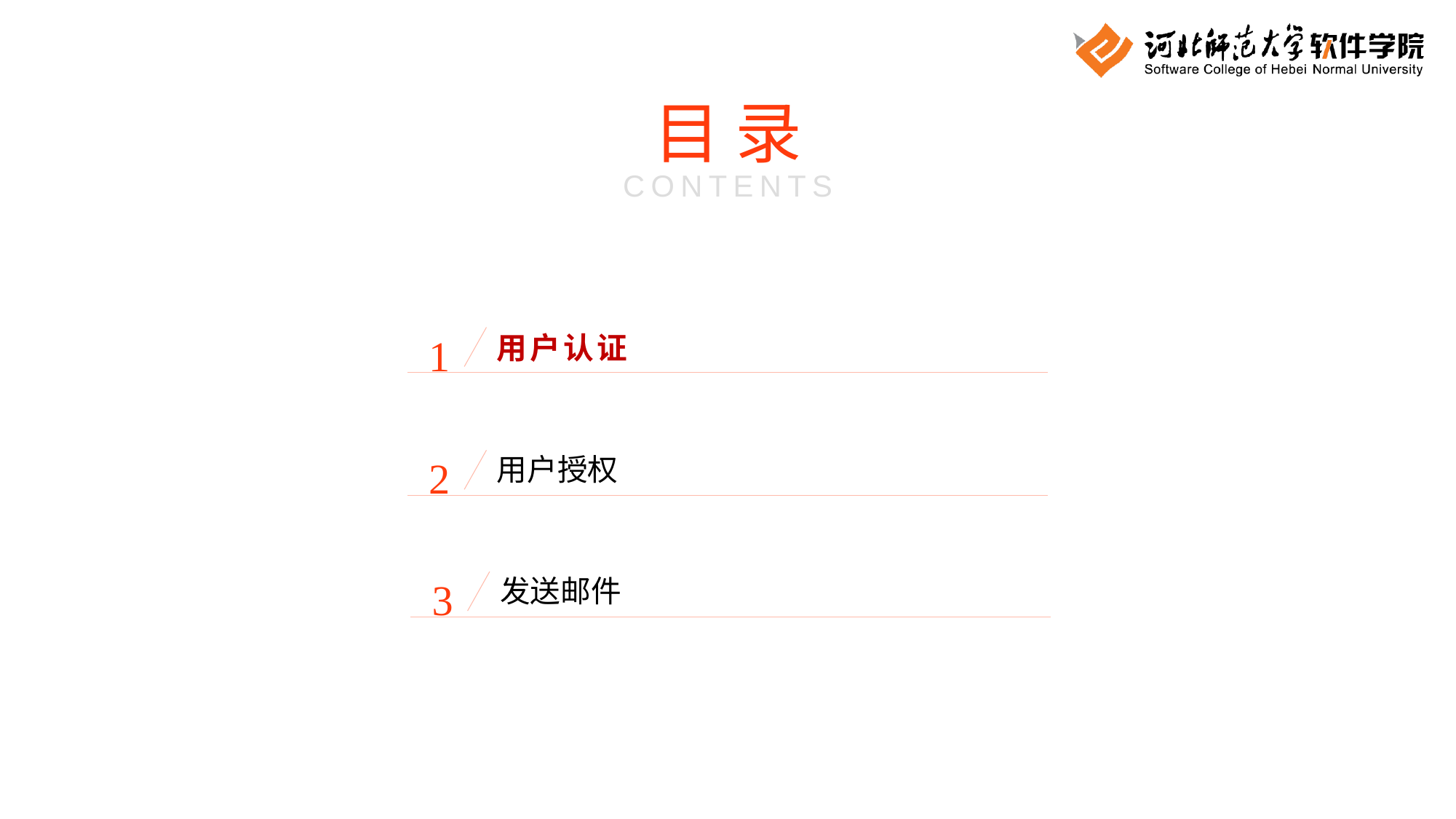

目 录
CONTENTS
1
用户认证
2
用户授权
3
发送邮件